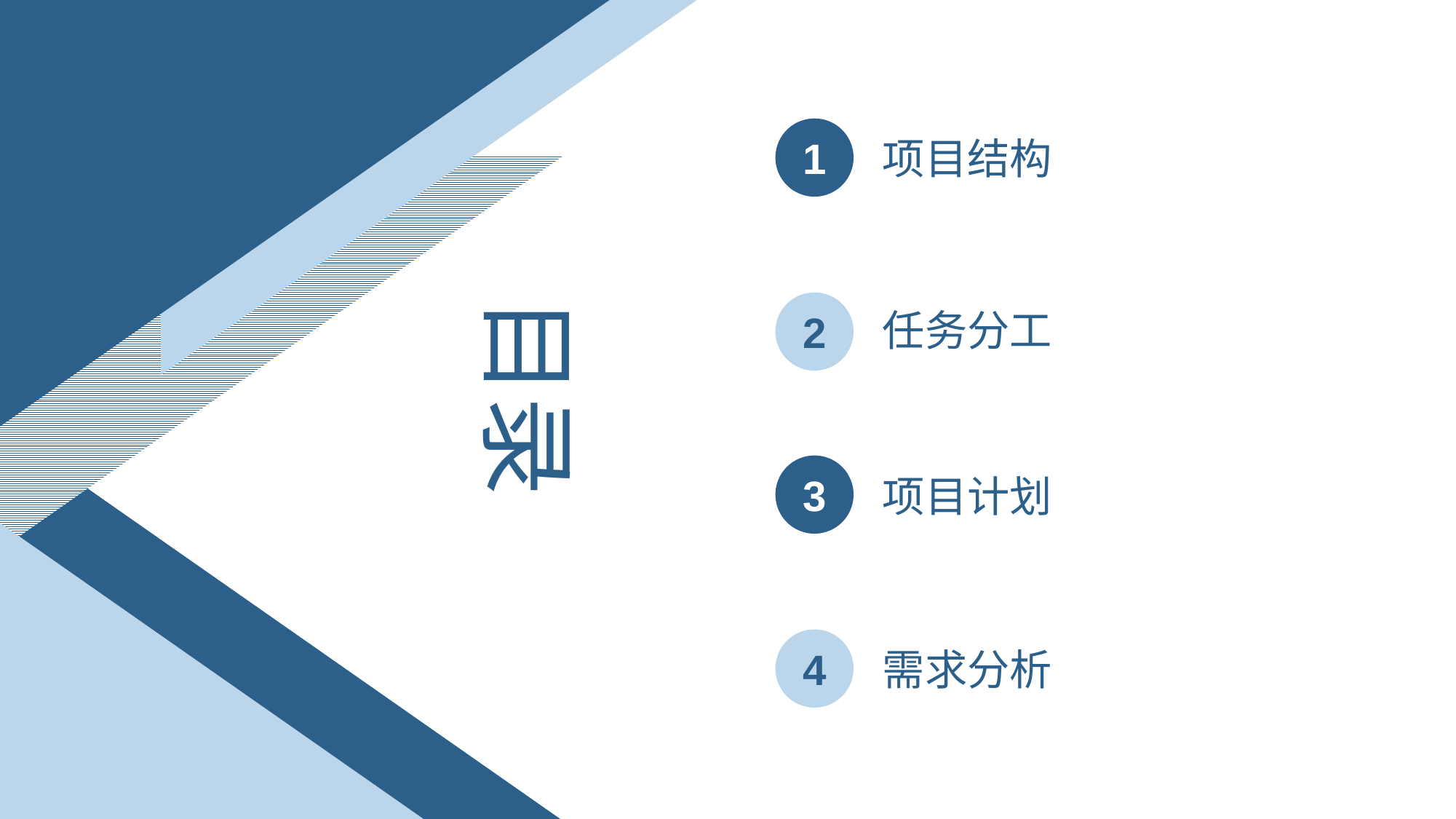

项目结构
1
目录

任务分工
2

3
项目计划

4
需求分析